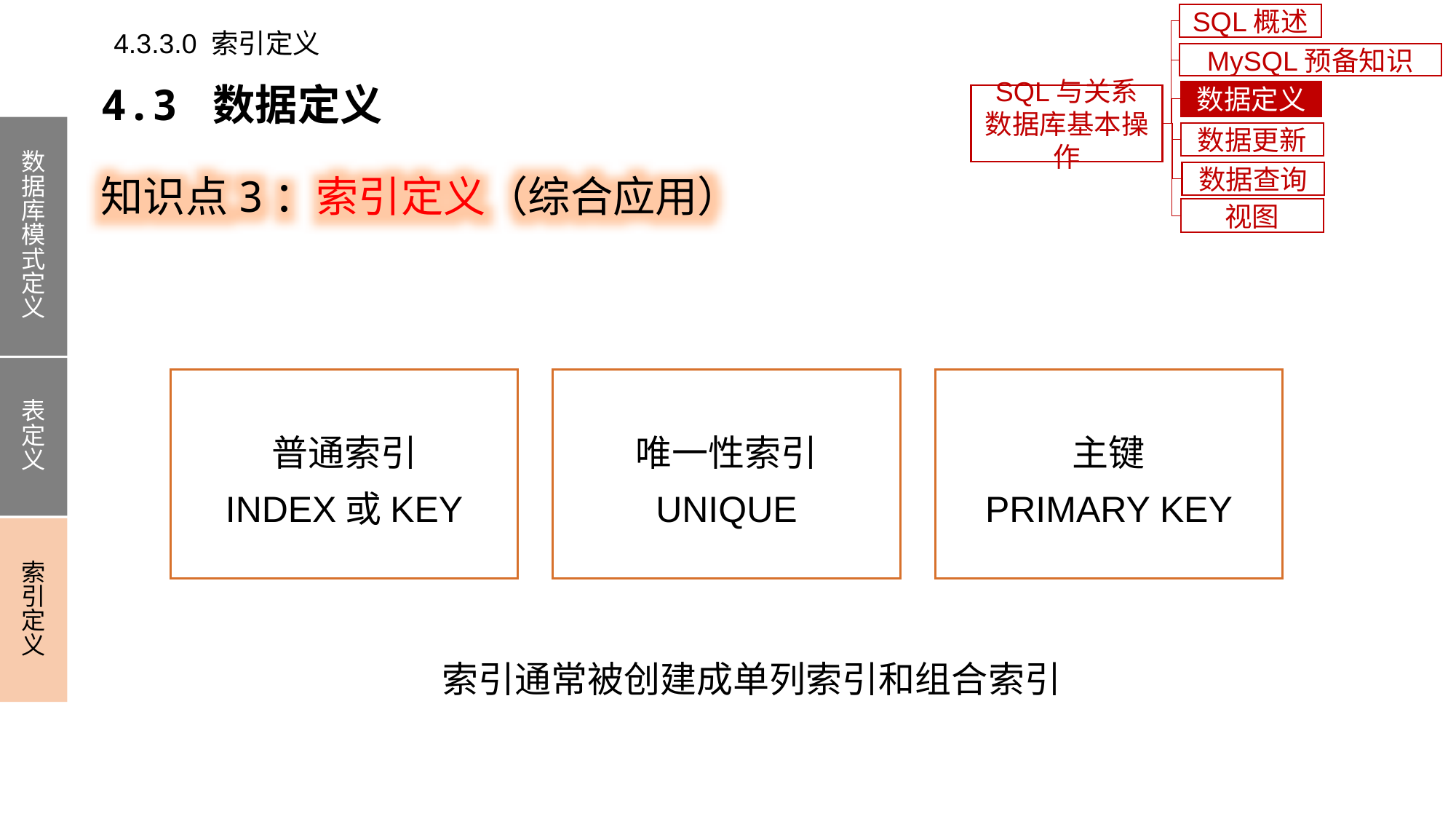

SQL概述
4.3.3.0 索引定义
MySQL预备知识
4.3 数据定义
数据定义
SQL与关系数据库基本操作
数据库模式定义
表定义
索引定义
数据更新
知识点3：索引定义（综合应用）
数据查询
视图
普通索引
INDEX或KEY
唯一性索引
UNIQUE
主键
PRIMARY KEY
索引通常被创建成单列索引和组合索引